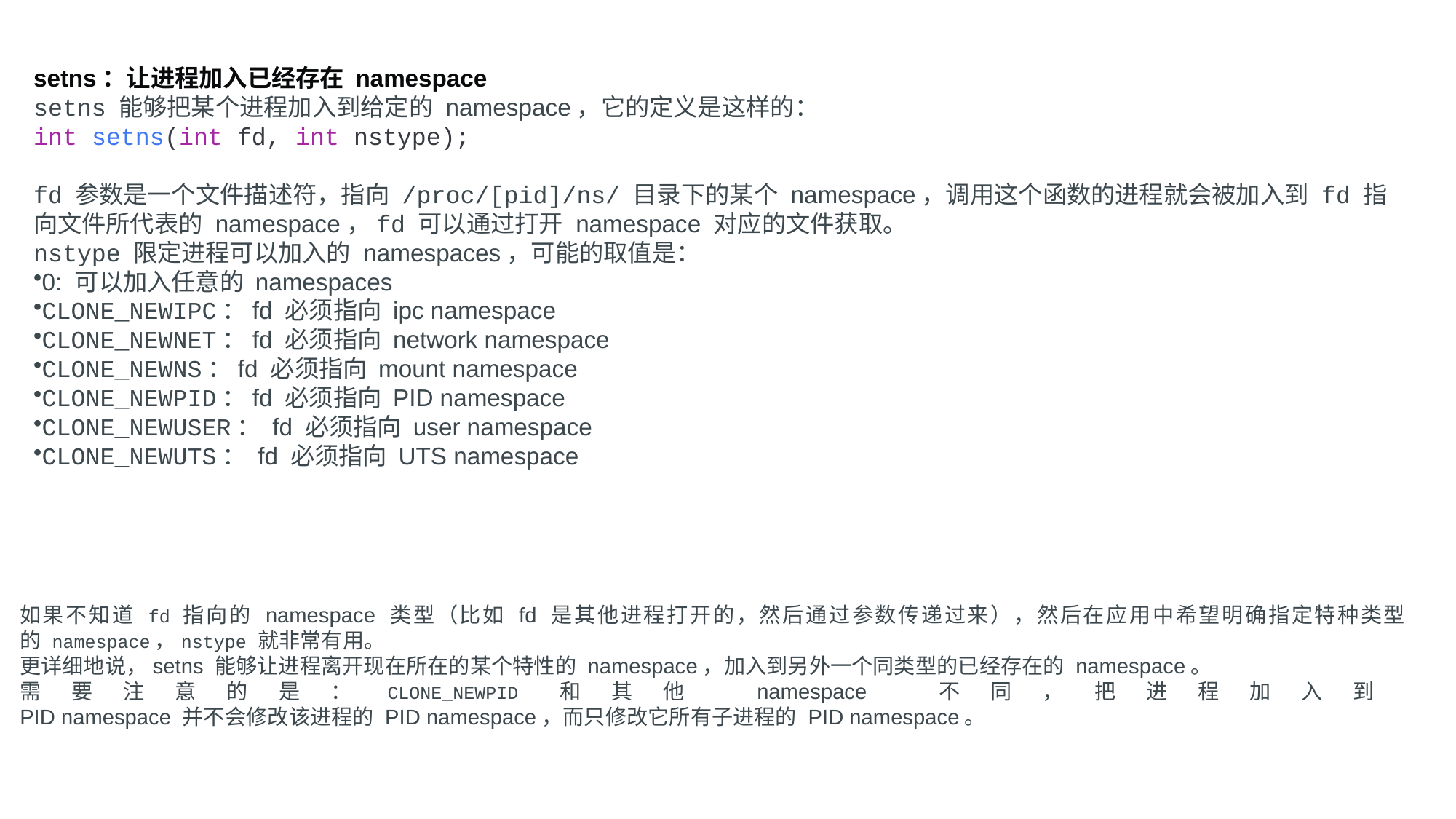

setns：让进程加入已经存在 namespace
setns 能够把某个进程加入到给定的 namespace，它的定义是这样的：
int setns(int fd, int nstype);

fd 参数是一个文件描述符，指向 /proc/[pid]/ns/ 目录下的某个 namespace，调用这个函数的进程就会被加入到 fd 指向文件所代表的 namespace，fd 可以通过打开 namespace 对应的文件获取。
nstype 限定进程可以加入的 namespaces，可能的取值是：
0: 可以加入任意的 namespaces
CLONE_NEWIPC：fd 必须指向 ipc namespace
CLONE_NEWNET：fd 必须指向 network namespace
CLONE_NEWNS：fd 必须指向 mount namespace
CLONE_NEWPID：fd 必须指向 PID namespace
CLONE_NEWUSER： fd 必须指向 user namespace
CLONE_NEWUTS： fd 必须指向 UTS namespace

如果不知道 fd 指向的 namespace 类型（比如 fd 是其他进程打开的，然后通过参数传递过来），然后在应用中希望明确指定特种类型的 namespace，nstype 就非常有用。
更详细地说，setns 能够让进程离开现在所在的某个特性的 namespace，加入到另外一个同类型的已经存在的 namespace。
需要注意的是：CLONE_NEWPID 和其他 namespace 不同，把进程加入到
PID namespace 并不会修改该进程的 PID namespace，而只修改它所有子进程的 PID namespace。